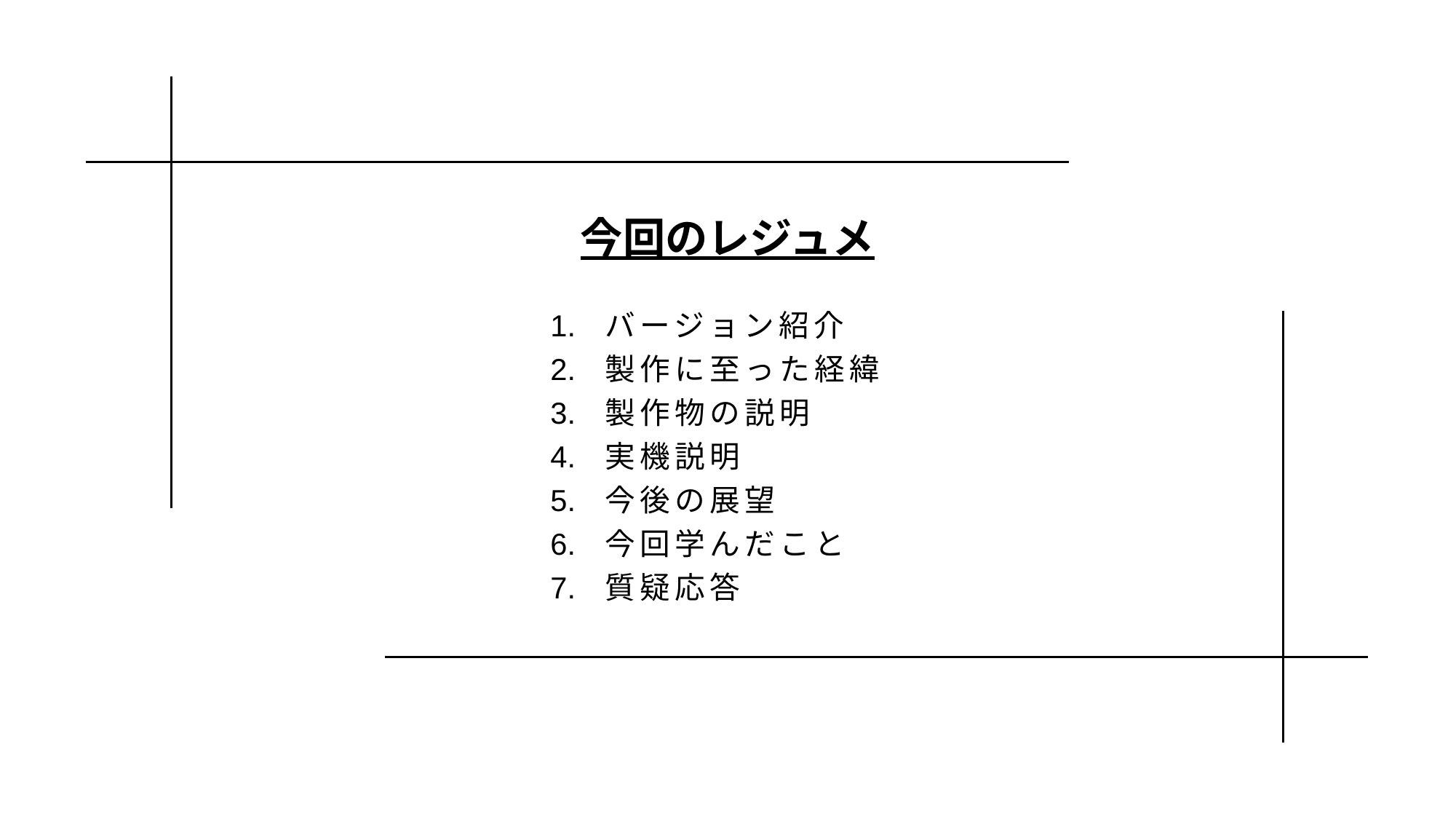

今回のレジュメ
バージョン紹介
製作に至った経緯
製作物の説明
実機説明
今後の展望
今回学んだこと
質疑応答